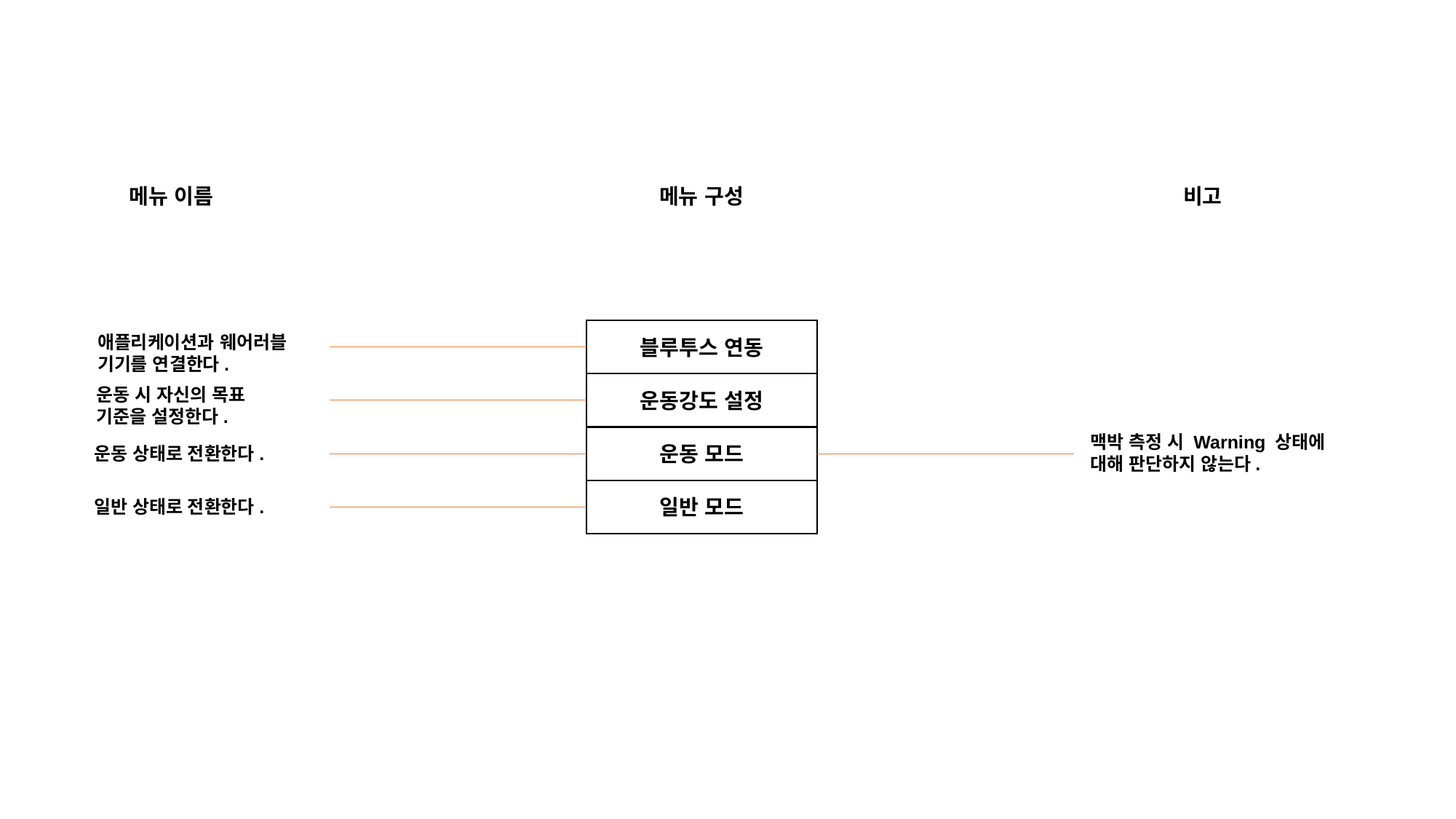

메뉴 이름
메뉴 구성
비고
블루투스 연동
애플리케이션과 웨어러블
기기를 연결한다.
운동강도 설정
운동 시 자신의 목표
기준을 설정한다.
맥박 측정 시 Warning 상태에
대해 판단하지 않는다.
운동 모드
운동 상태로 전환한다.
일반 모드
일반 상태로 전환한다.